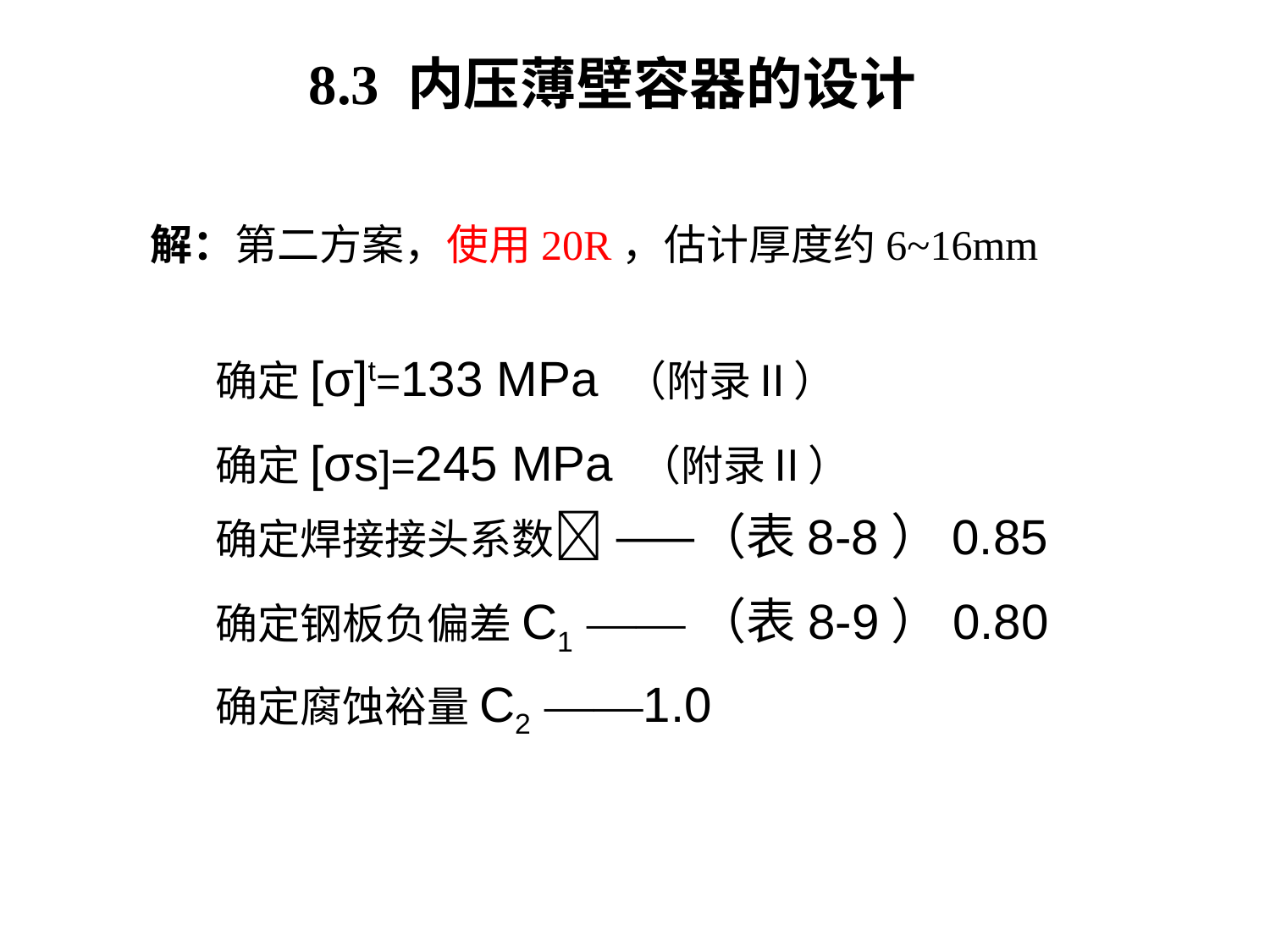

8.3 内压薄壁容器的设计
解：第二方案，使用20R，估计厚度约6~16mm
        确定[σ]t=133 MPa （附录Ⅱ）
        确定[σs]=245 MPa （附录Ⅱ）
        确定焊接接头系数φ ——（表8-8）0.85
        确定钢板负偏差C1 ——（表8-9）0.80
        确定腐蚀裕量C2 ——1.0